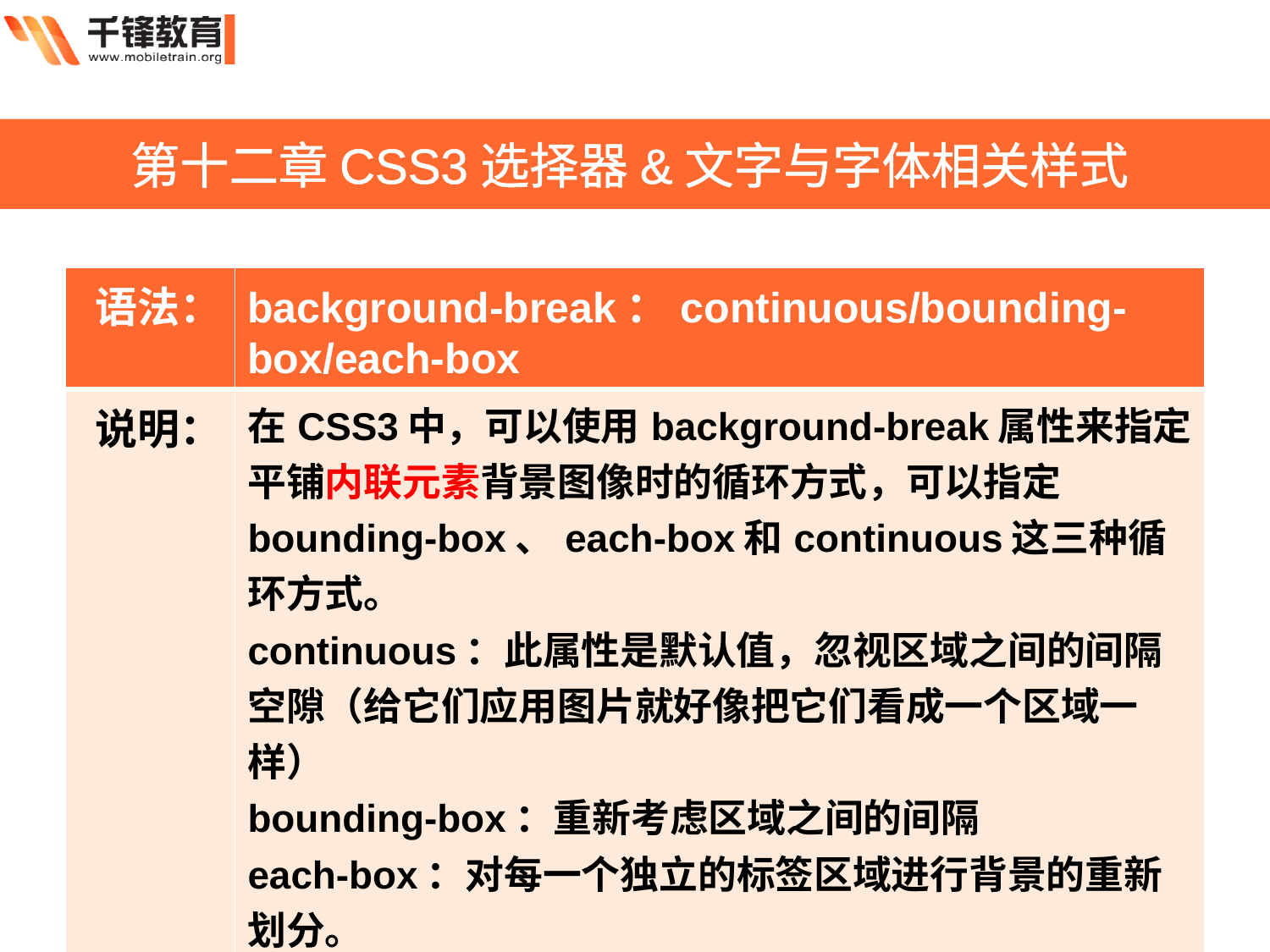

第十二章CSS3选择器&文字与字体相关样式
| 语法： | background-break：continuous/bounding-box/each-box |
| --- | --- |
| 说明： | 在CSS3中，可以使用background-break属性来指定平铺内联元素背景图像时的循环方式，可以指定bounding-box、each-box和continuous这三种循环方式。 continuous：此属性是默认值，忽视区域之间的间隔空隙（给它们应用图片就好像把它们看成一个区域一样） bounding-box：重新考虑区域之间的间隔 each-box：对每一个独立的标签区域进行背景的重新划分。 |